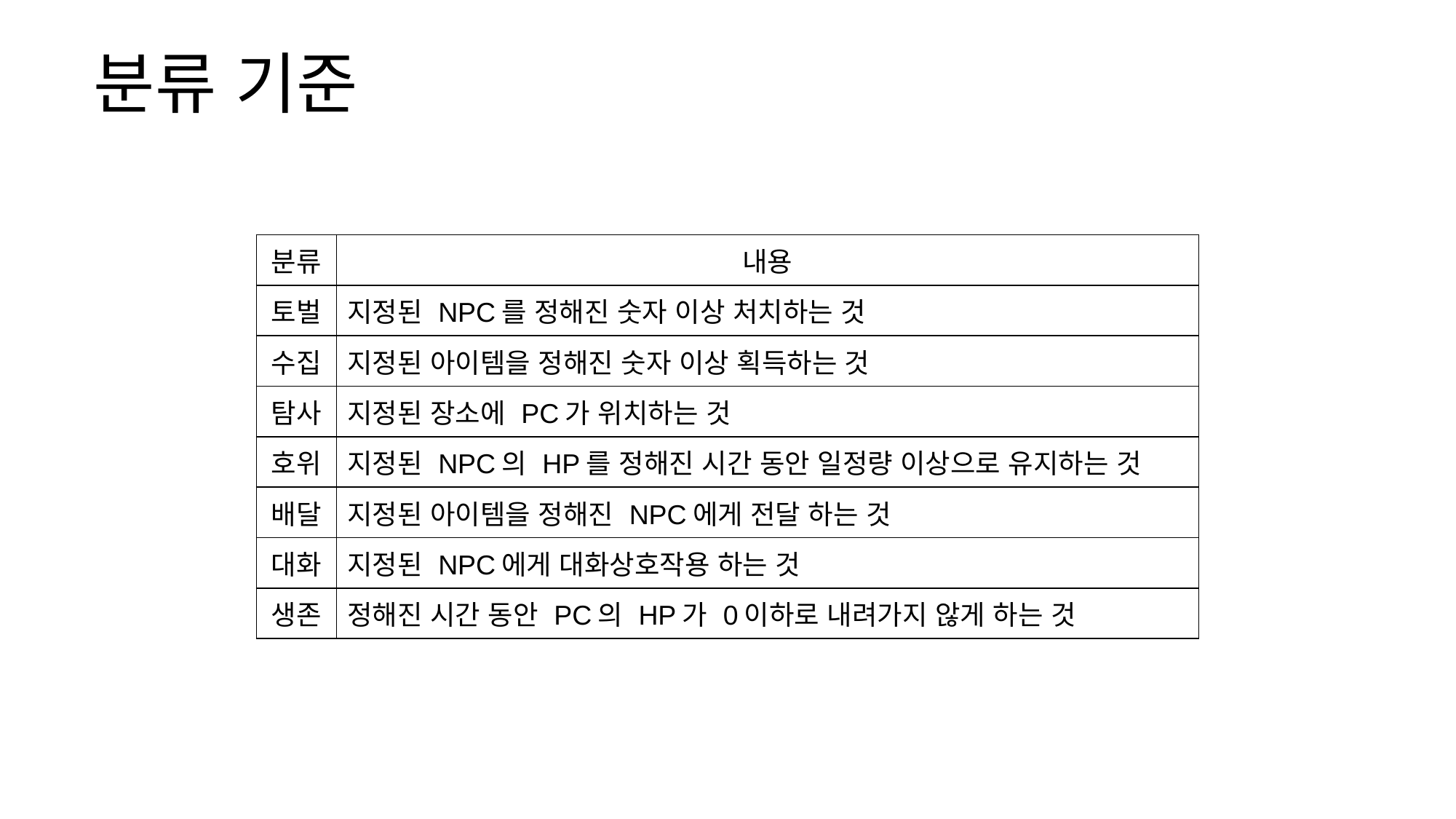

분류 기준
| 분류 | 내용 |
| --- | --- |
| 토벌 | 지정된 NPC를 정해진 숫자 이상 처치하는 것 |
| 수집 | 지정된 아이템을 정해진 숫자 이상 획득하는 것 |
| 탐사 | 지정된 장소에 PC가 위치하는 것 |
| 호위 | 지정된 NPC의 HP를 정해진 시간 동안 일정량 이상으로 유지하는 것 |
| 배달 | 지정된 아이템을 정해진 NPC에게 전달 하는 것 |
| 대화 | 지정된 NPC에게 대화상호작용 하는 것 |
| 생존 | 정해진 시간 동안 PC의 HP가 0이하로 내려가지 않게 하는 것 |